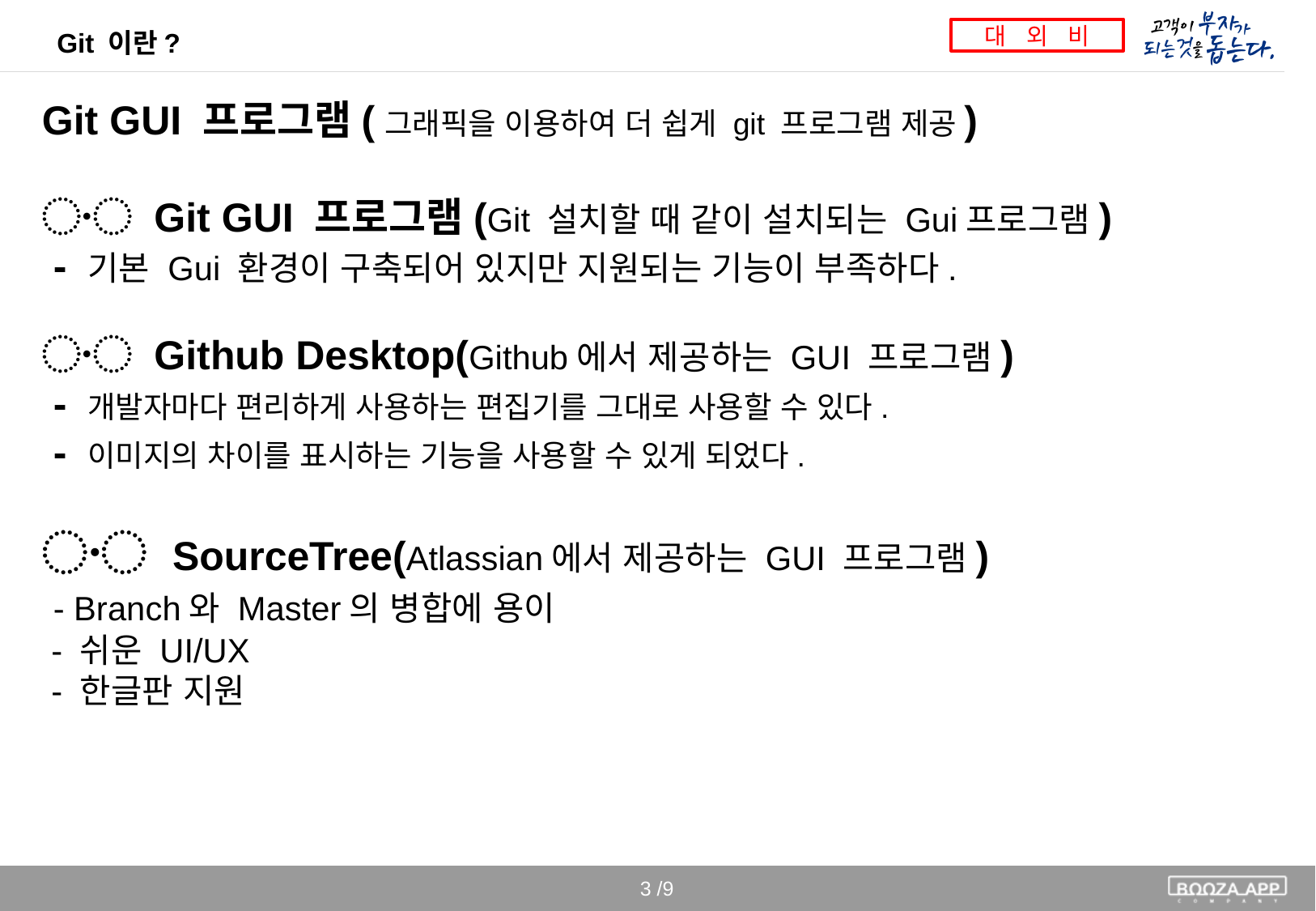

Git 이란?
Git GUI 프로그램(그래픽을 이용하여 더 쉽게 git 프로그램 제공)

〮 Git GUI 프로그램(Git 설치할 때 같이 설치되는 Gui프로그램)
 - 기본 Gui 환경이 구축되어 있지만 지원되는 기능이 부족하다.

〮 Github Desktop(Github에서 제공하는 GUI 프로그램)
 - 개발자마다 편리하게 사용하는 편집기를 그대로 사용할 수 있다.
 - 이미지의 차이를 표시하는 기능을 사용할 수 있게 되었다.

〮 SourceTree(Atlassian에서 제공하는 GUI 프로그램)
 - Branch와 Master의 병합에 용이
 - 쉬운 UI/UX
 - 한글판 지원

3 /9